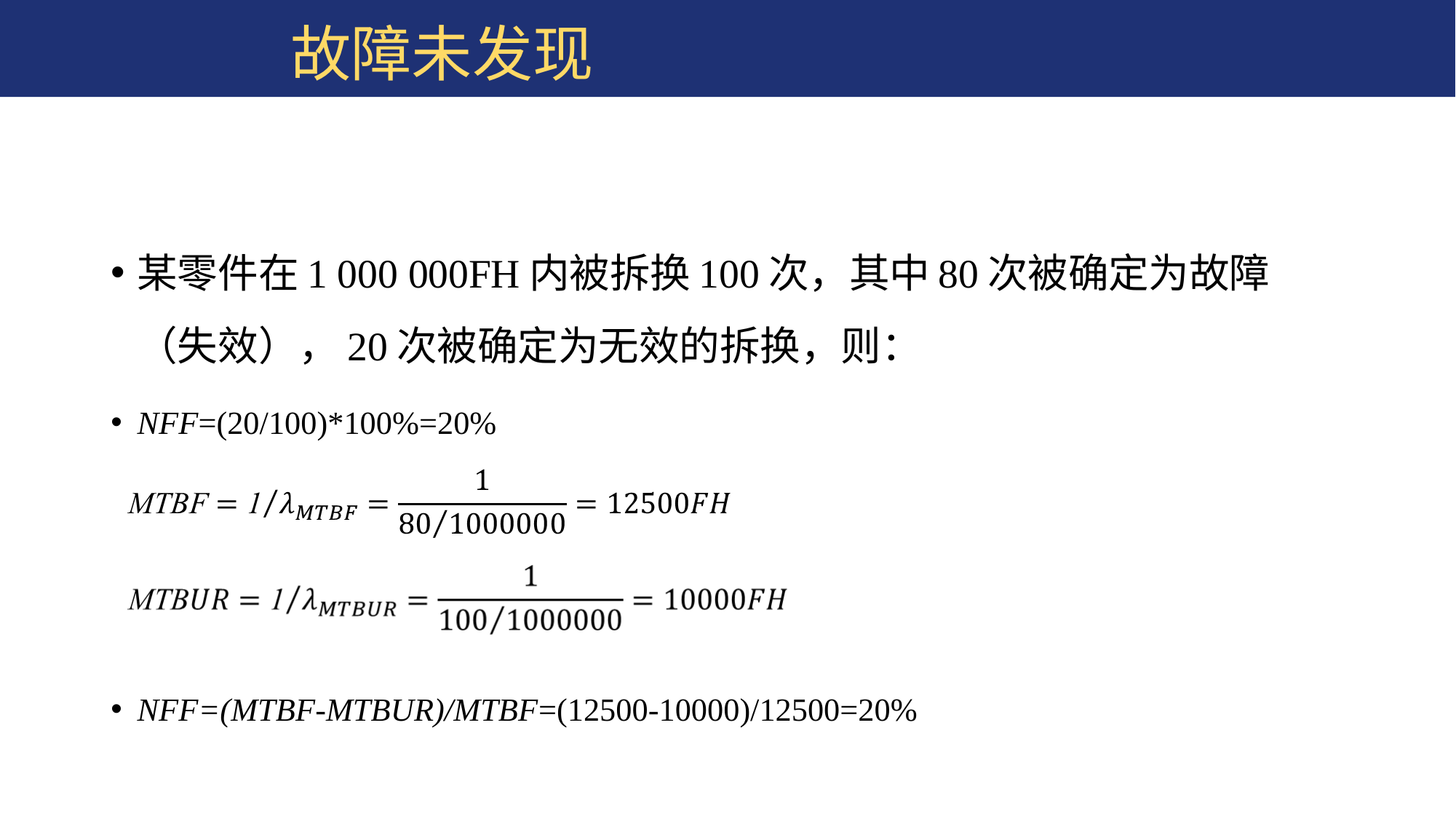

故障未发现
某零件在1 000 000FH内被拆换100次，其中80次被确定为故障（失效），20次被确定为无效的拆换，则：
NFF=(20/100)*100%=20%

NFF=(MTBF-MTBUR)/MTBF=(12500-10000)/12500=20%